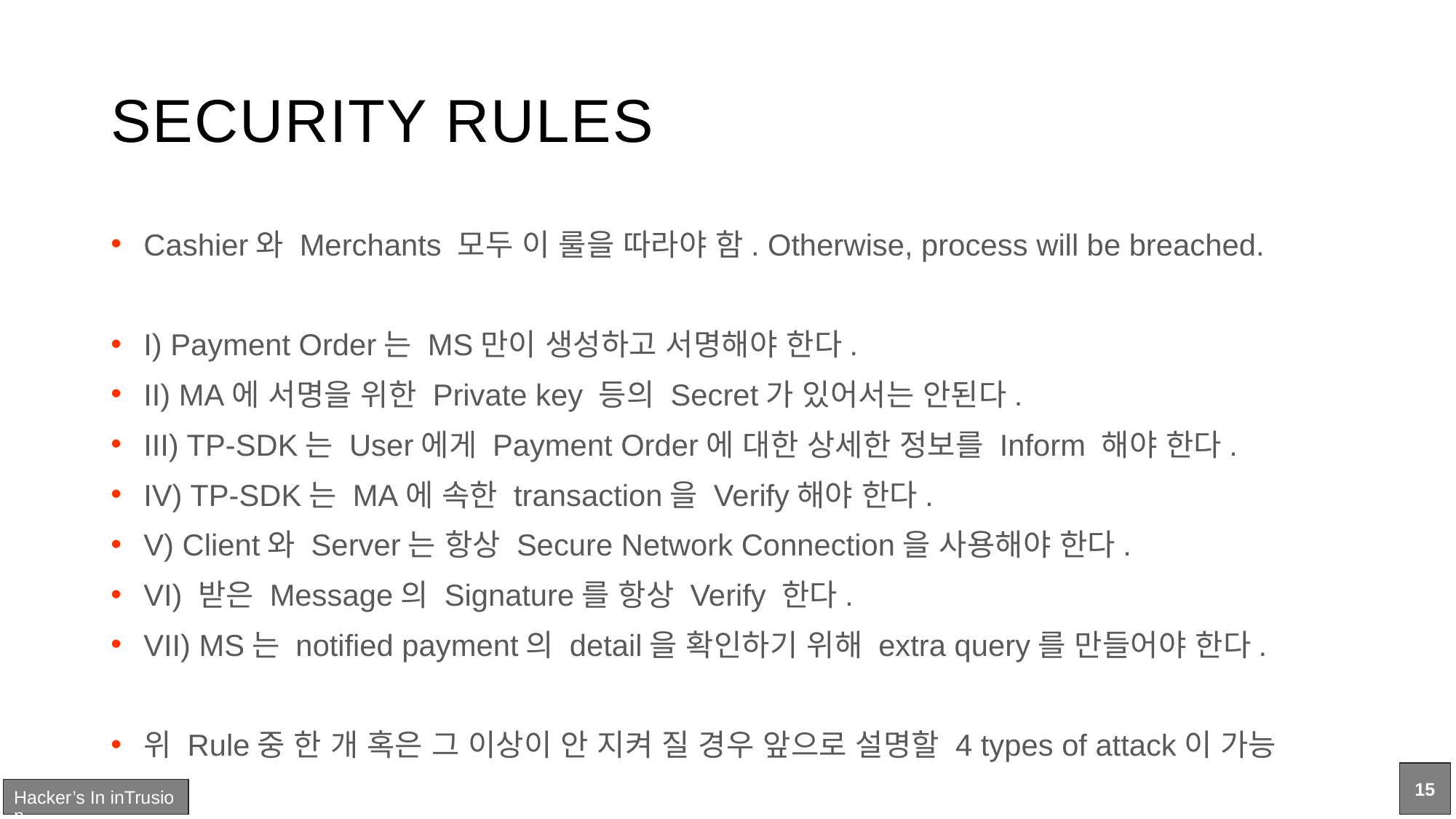

# SECURITY RULES
Cashier와 Merchants 모두 이 룰을 따라야 함. Otherwise, process will be breached.

I) Payment Order는 MS만이 생성하고 서명해야 한다.
II) MA에 서명을 위한 Private key 등의 Secret가 있어서는 안된다.
III) TP-SDK는 User에게 Payment Order에 대한 상세한 정보를 Inform 해야 한다.
IV) TP-SDK는 MA에 속한 transaction을 Verify해야 한다.
V) Client와 Server는 항상 Secure Network Connection을 사용해야 한다.
VI) 받은 Message의 Signature를 항상 Verify 한다.
VII) MS는 notified payment의 detail을 확인하기 위해 extra query를 만들어야 한다.

위 Rule중 한 개 혹은 그 이상이 안 지켜 질 경우 앞으로 설명할 4 types of attack이 가능
15
Hacker’s In inTrusion